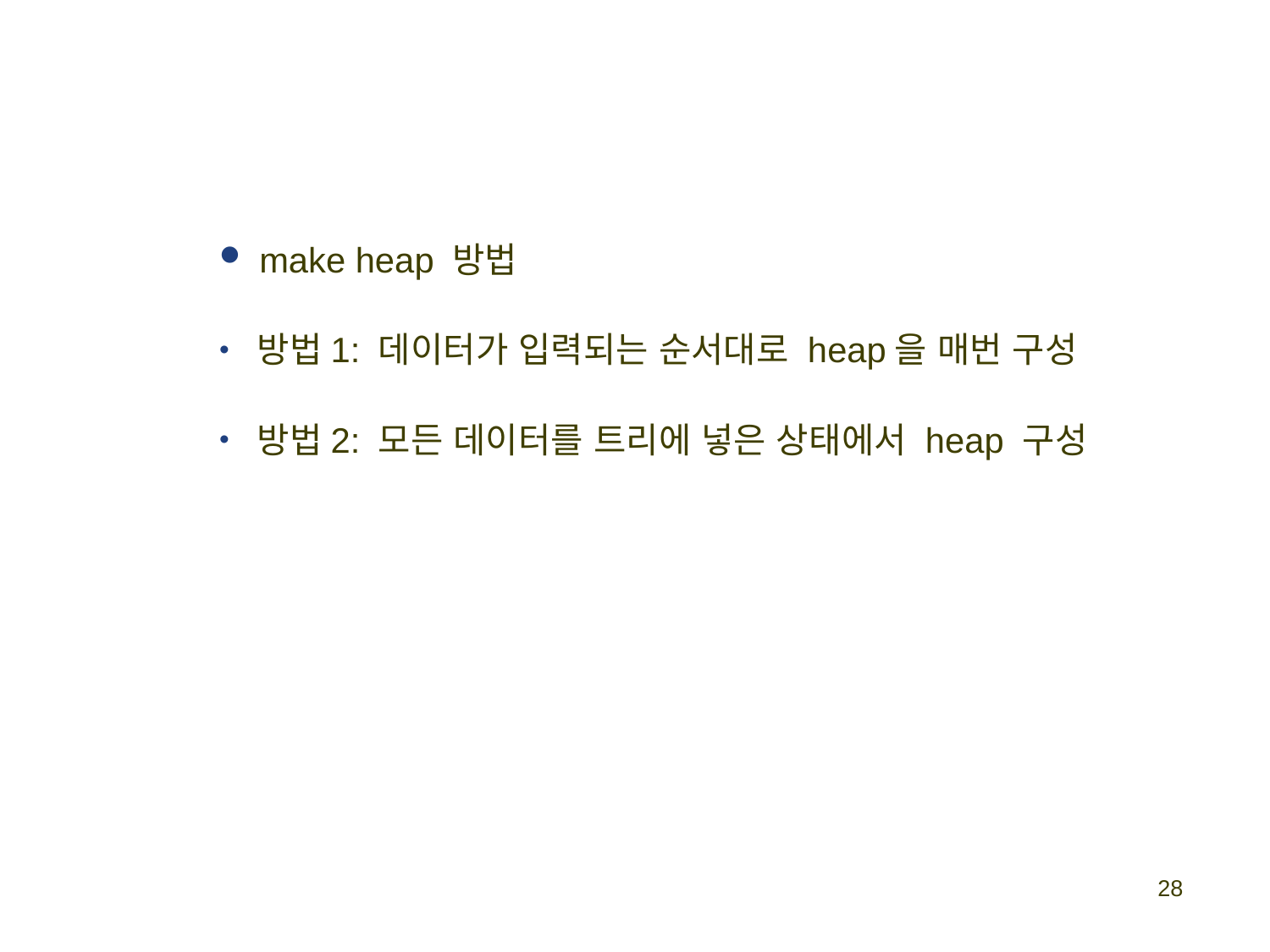

make heap 방법

방법1: 데이터가 입력되는 순서대로 heap을 매번 구성

방법2: 모든 데이터를 트리에 넣은 상태에서 heap 구성
28